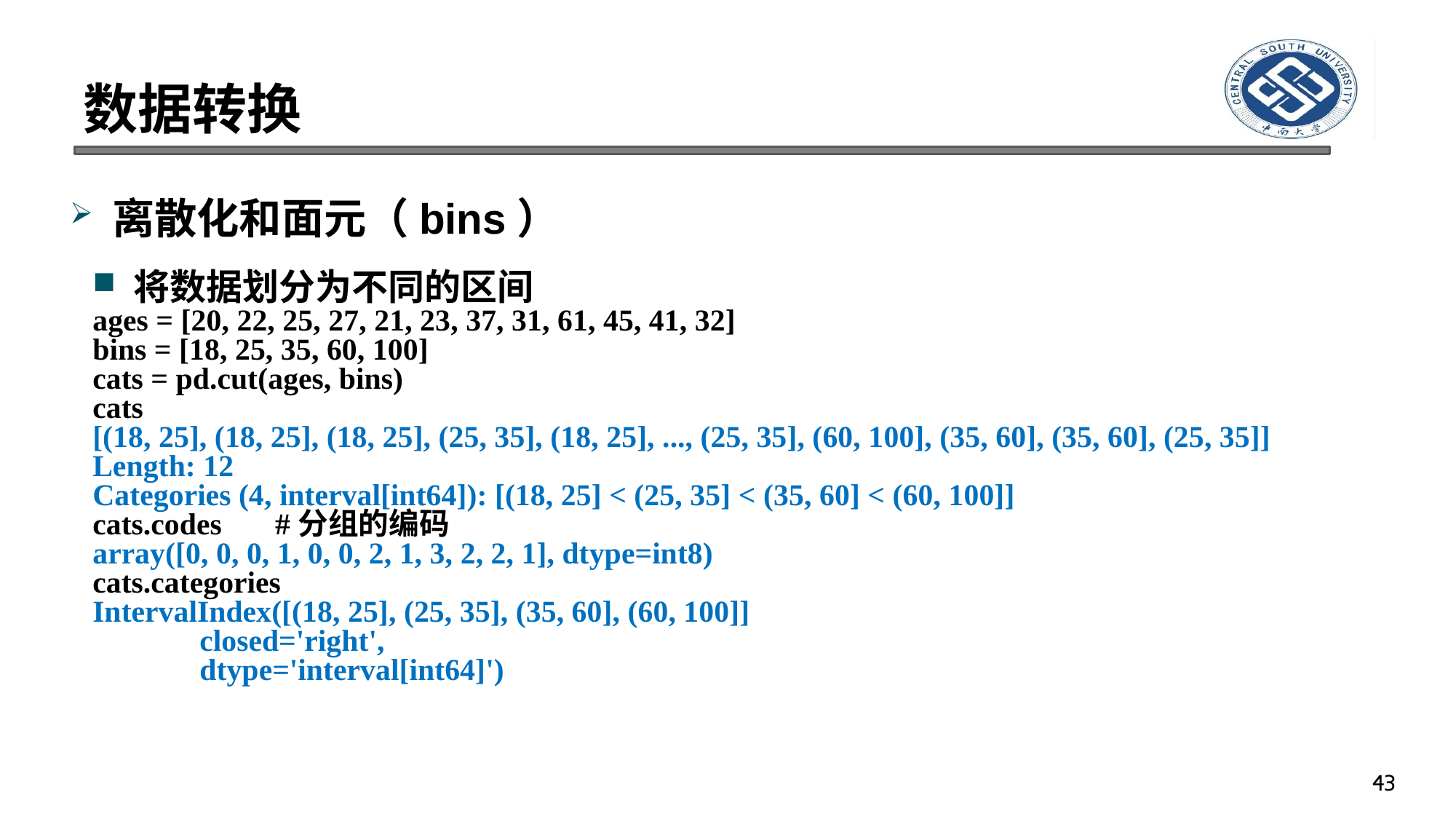

# 数据转换
离散化和面元（bins）
将数据划分为不同的区间
ages = [20, 22, 25, 27, 21, 23, 37, 31, 61, 45, 41, 32]
bins = [18, 25, 35, 60, 100]
cats = pd.cut(ages, bins)
cats
[(18, 25], (18, 25], (18, 25], (25, 35], (18, 25], ..., (25, 35], (60, 100], (35, 60], (35, 60], (25, 35]]
Length: 12
Categories (4, interval[int64]): [(18, 25] < (25, 35] < (35, 60] < (60, 100]]
cats.codes       #分组的编码
array([0, 0, 0, 1, 0, 0, 2, 1, 3, 2, 2, 1], dtype=int8)
cats.categories
IntervalIndex([(18, 25], (25, 35], (35, 60], (60, 100]]
              closed='right',
              dtype='interval[int64]')
43